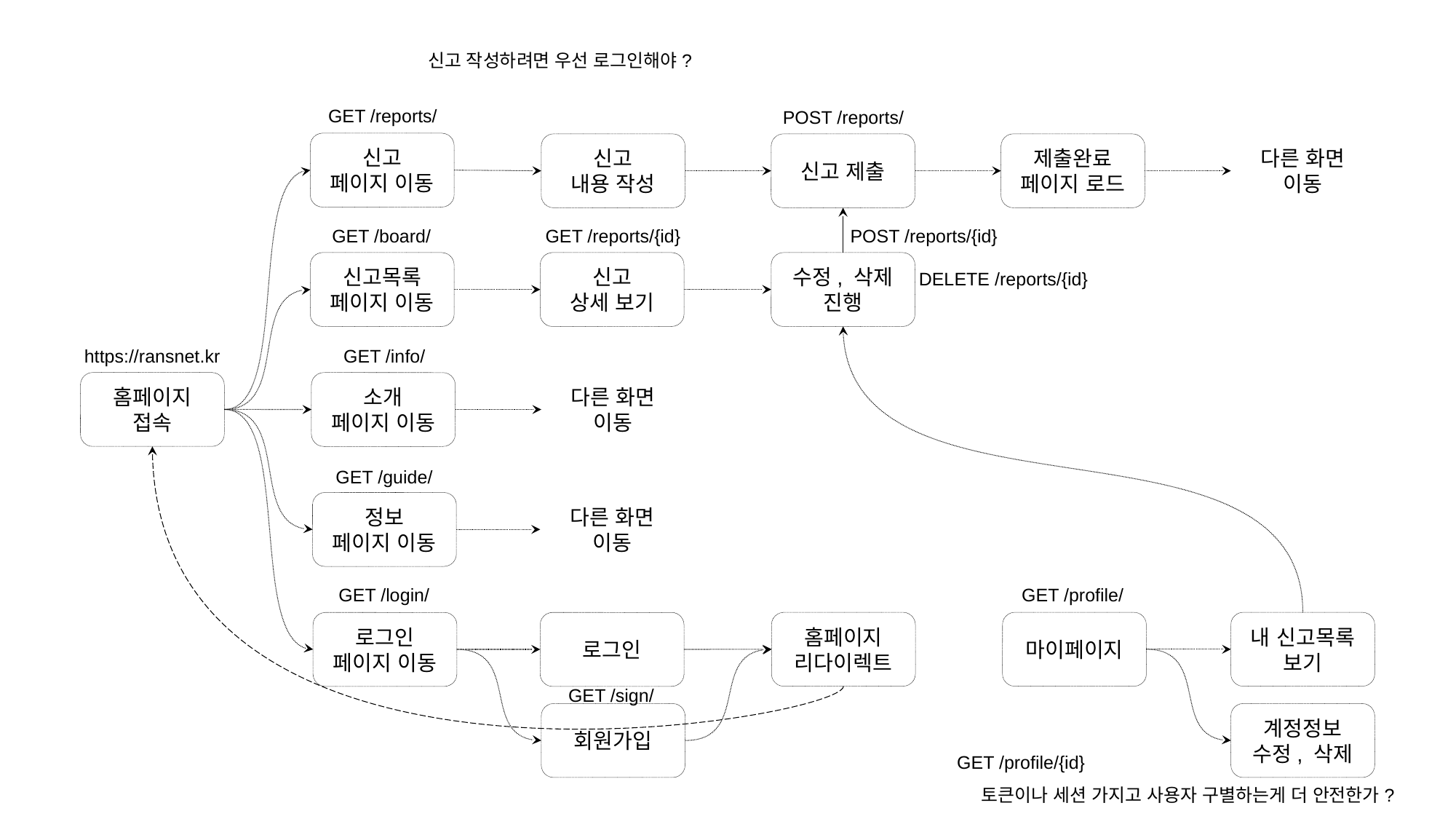

신고 작성하려면 우선 로그인해야?
GET /reports/
POST /reports/
신고
페이지 이동
다른 화면
이동
제출완료
페이지 로드
신고 제출
신고
내용 작성
POST /reports/{id}
GET /board/
GET /reports/{id}
수정, 삭제
진행
신고
상세 보기
신고목록
페이지 이동
DELETE /reports/{id}
https://ransnet.kr
GET /info/
홈페이지
접속
소개
페이지 이동
다른 화면
이동
GET /guide/
다른 화면
이동
정보
페이지 이동
GET /profile/
GET /login/
홈페이지
리다이렉트
마이페이지
내 신고목록
보기
로그인
페이지 이동
로그인
GET /sign/
회원가입
계정정보
수정, 삭제
GET /profile/{id}
토큰이나 세션 가지고 사용자 구별하는게 더 안전한가?